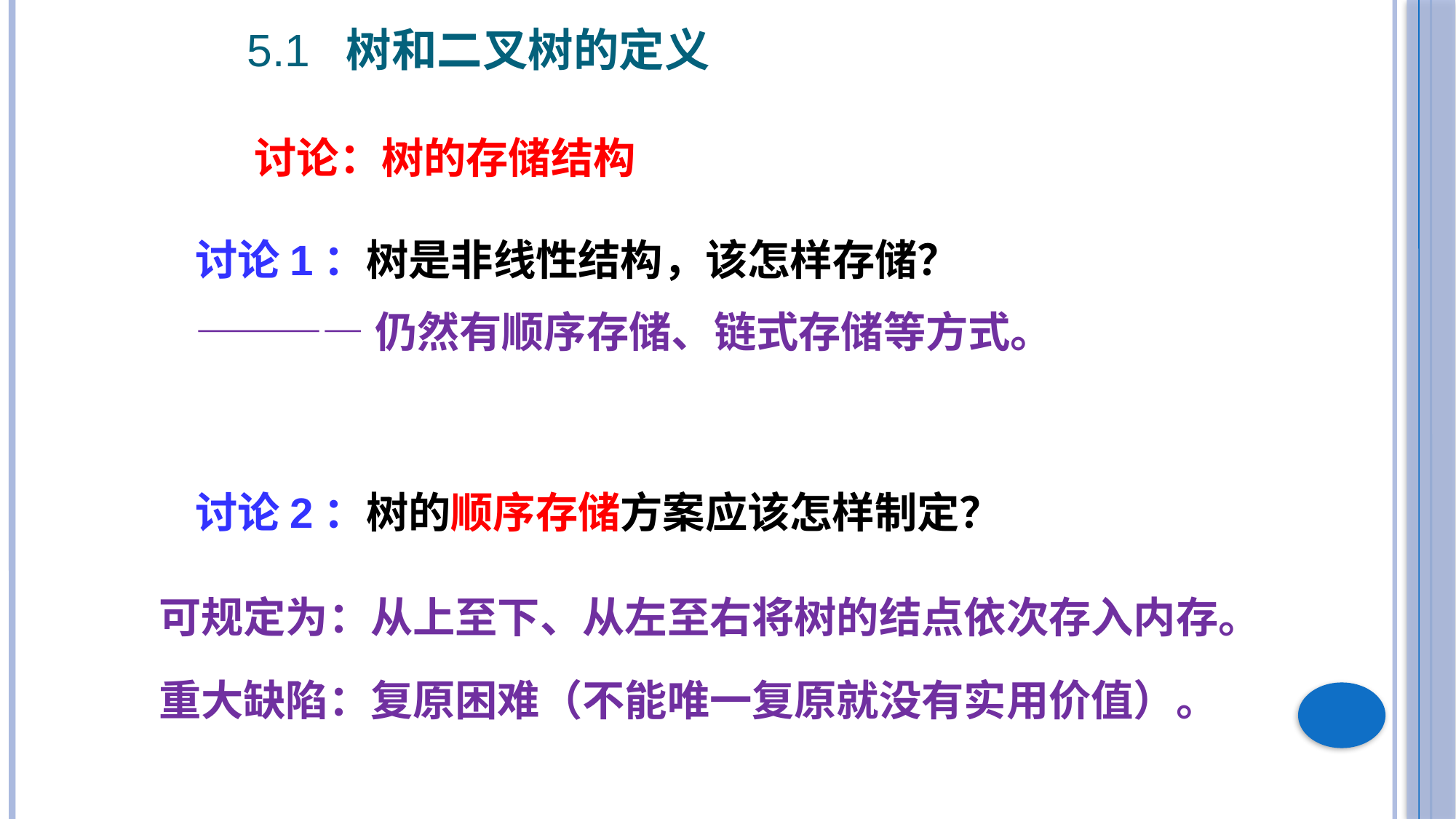

5.1  树和二叉树的定义
讨论：树的存储结构
讨论1：树是非线性结构，该怎样存储？
————仍然有顺序存储、链式存储等方式。
讨论2：树的顺序存储方案应该怎样制定？
    可规定为：从上至下、从左至右将树的结点依次存入内存。
    重大缺陷：复原困难（不能唯一复原就没有实用价值）。